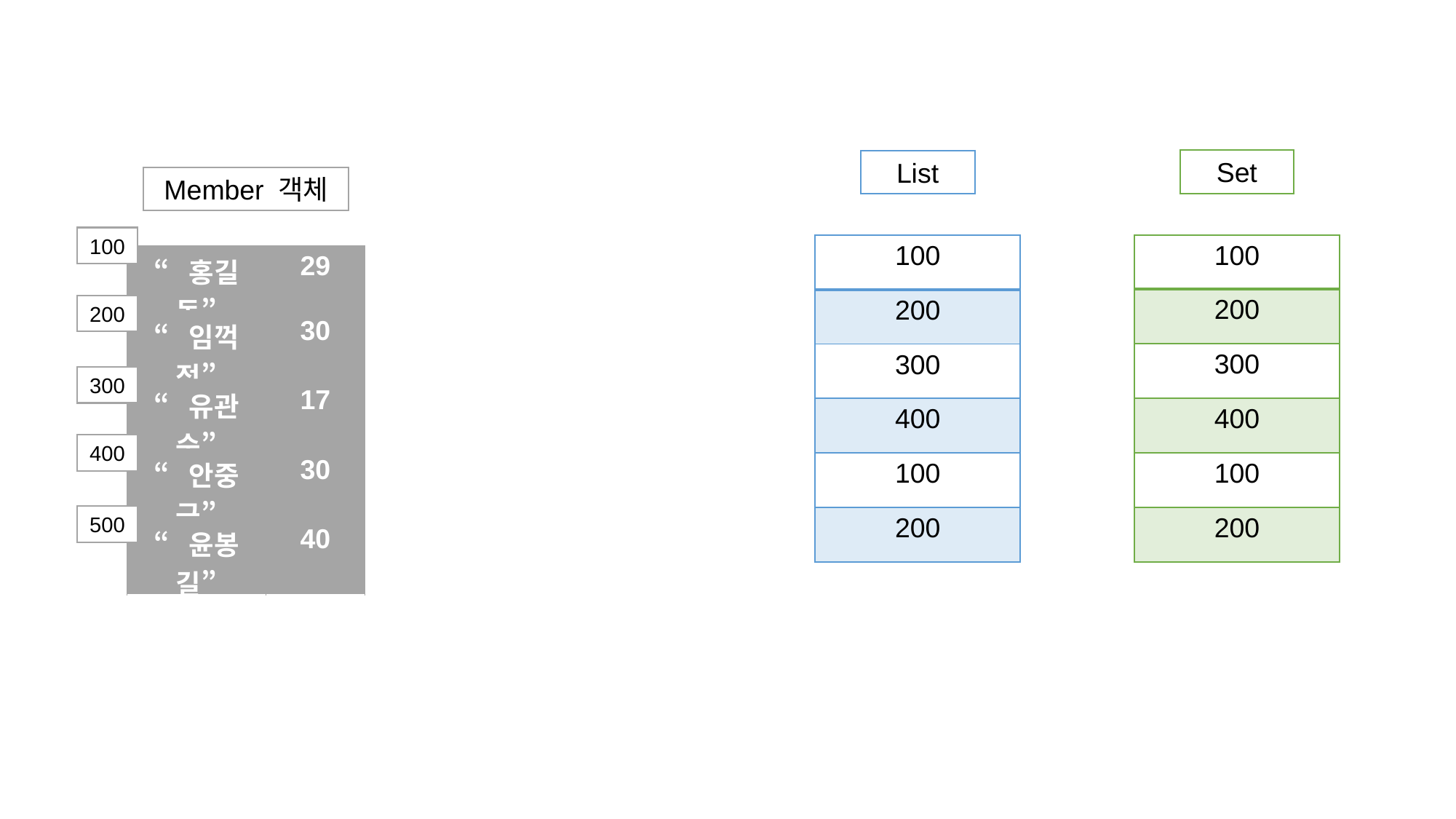

Set
List
Member 객체
100
| 100 |
| --- |
| 200 |
| 300 |
| 400 |
| 100 |
| 200 |
| 100 |
| --- |
| 200 |
| 300 |
| 400 |
| 100 |
| 200 |
| “홍길동” | 29 |
| --- | --- |
200
| “임꺽정” | 30 |
| --- | --- |
300
| “유관순” | 17 |
| --- | --- |
400
| “안중근” | 30 |
| --- | --- |
500
| “윤봉길” | 40 |
| --- | --- |